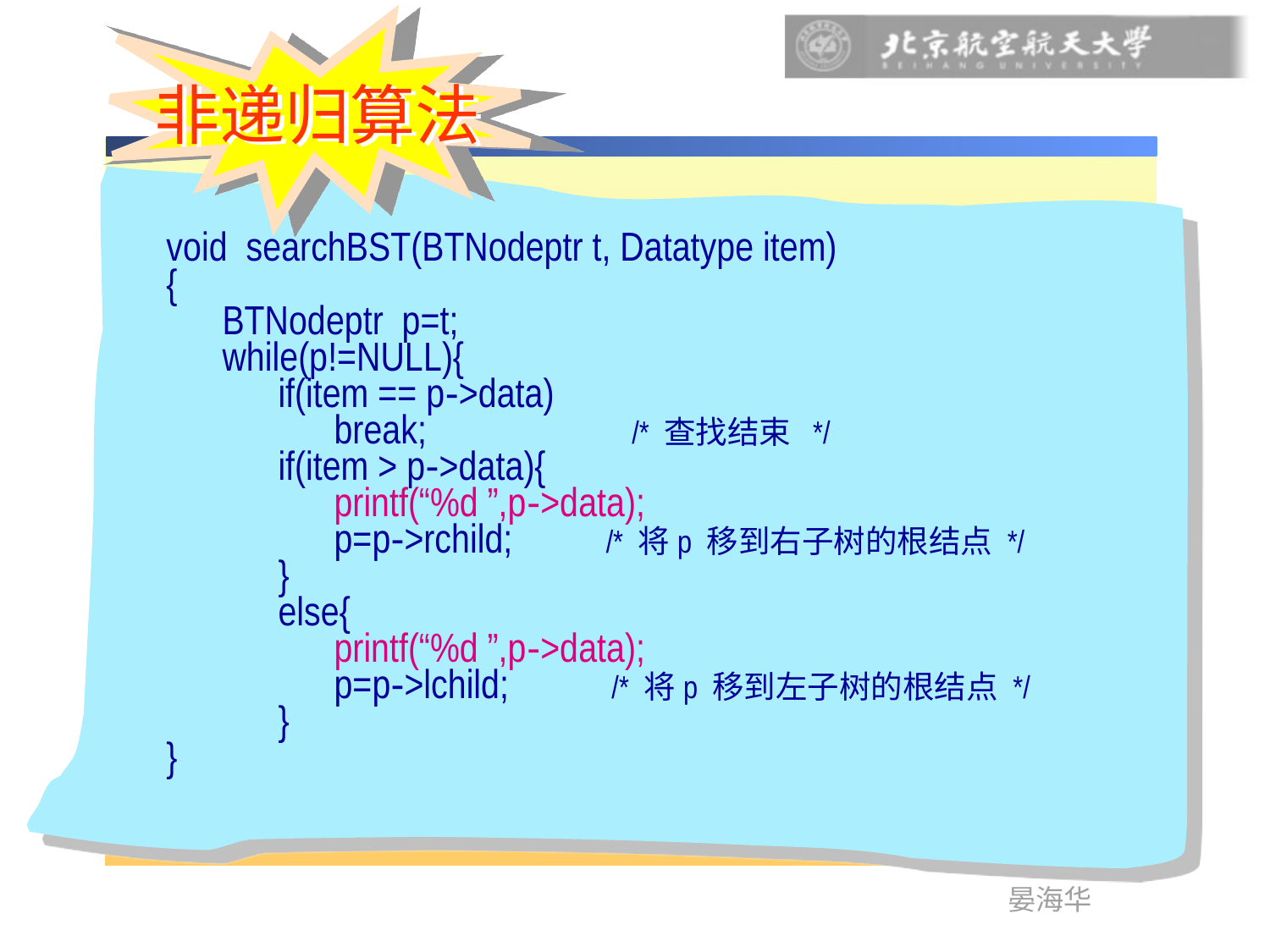

非递归算法

void  searchBST(BTNodeptr t, Datatype item)
{
      BTNodeptr  p=t;
      while(p!=NULL){
            if(item == p->data)
                  break;                      /* 查找结束  */
            if(item > p->data){
                  printf(“%d ”,p->data);
                  p=p->rchild;          /* 将p 移到右子树的根结点 */
            }
            else{
                  printf(“%d ”,p->data);
                  p=p->lchild;           /* 将p 移到左子树的根结点 */
            }
}